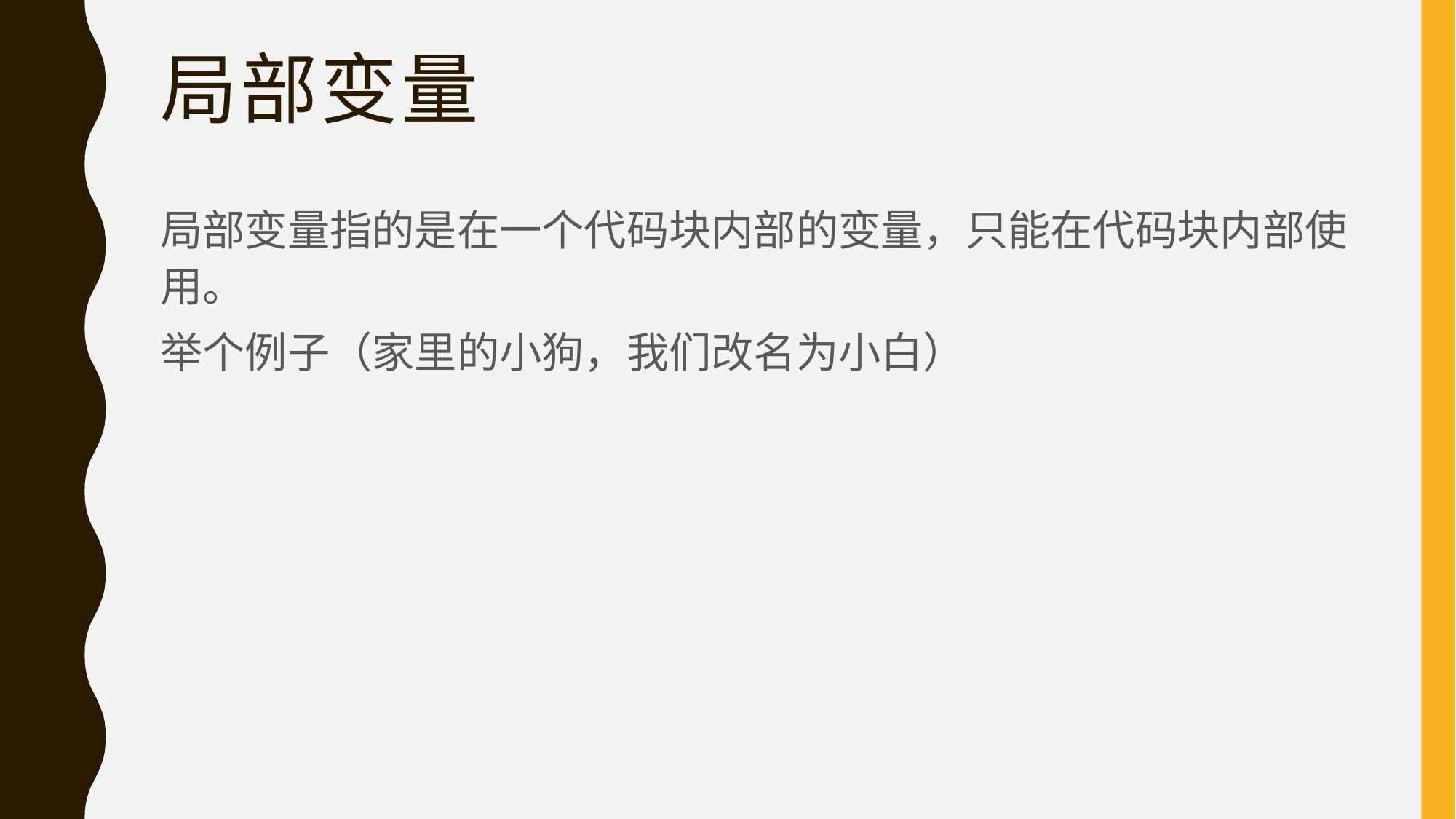

# 局部变量
局部变量指的是在一个代码块内部的变量，只能在代码块内部使用。
举个例子（家里的小狗，我们改名为小白）